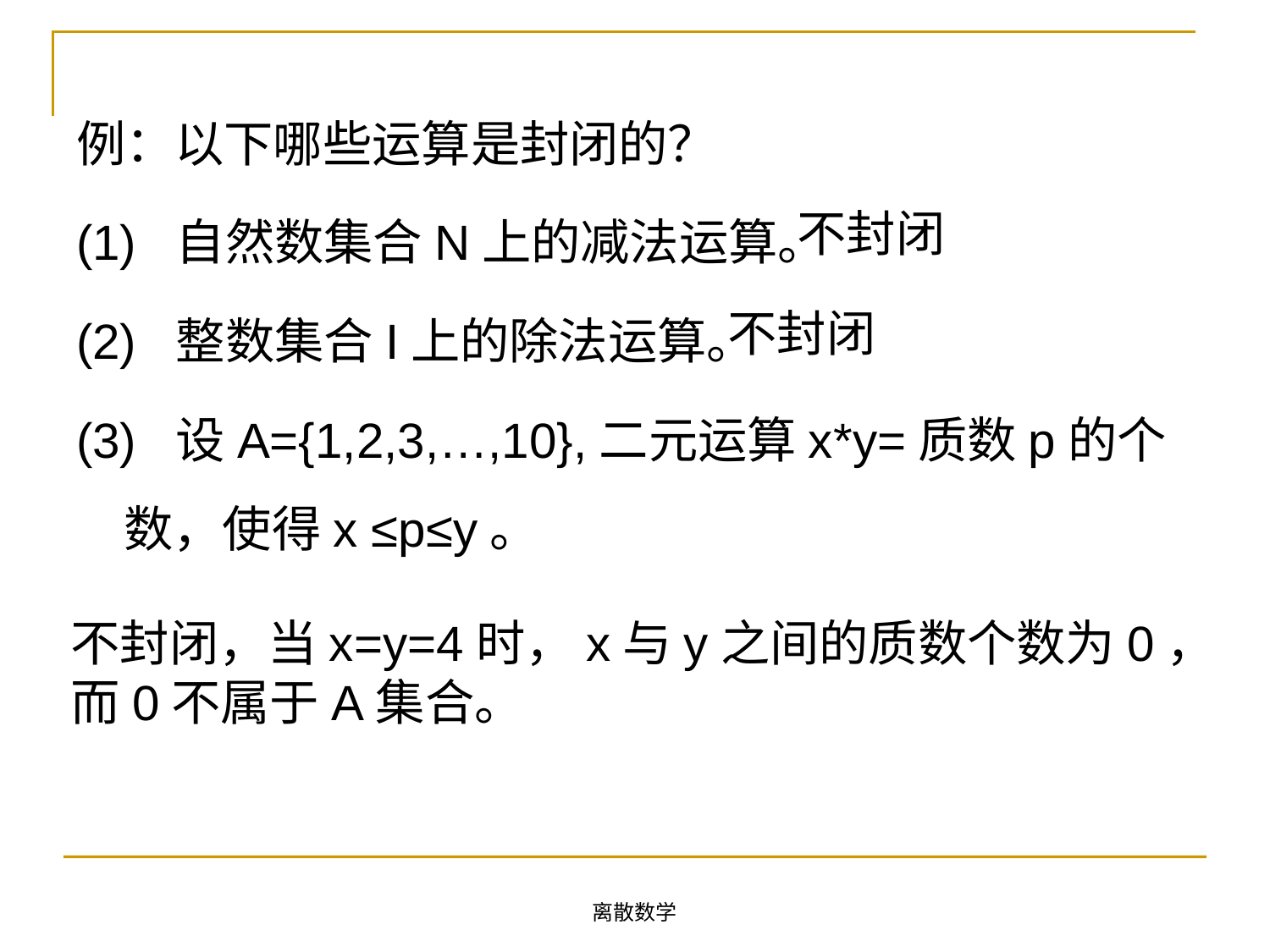

例：以下哪些运算是封闭的？
(1)  自然数集合N上的减法运算。
(2)  整数集合I上的除法运算。
(3)  设A={1,2,3,…,10},二元运算x*y=质数p的个数，使得x ≤p≤y。
不封闭
不封闭
不封闭，当x=y=4时，x与y之间的质数个数为0，
而0不属于A集合。

10
离散数学